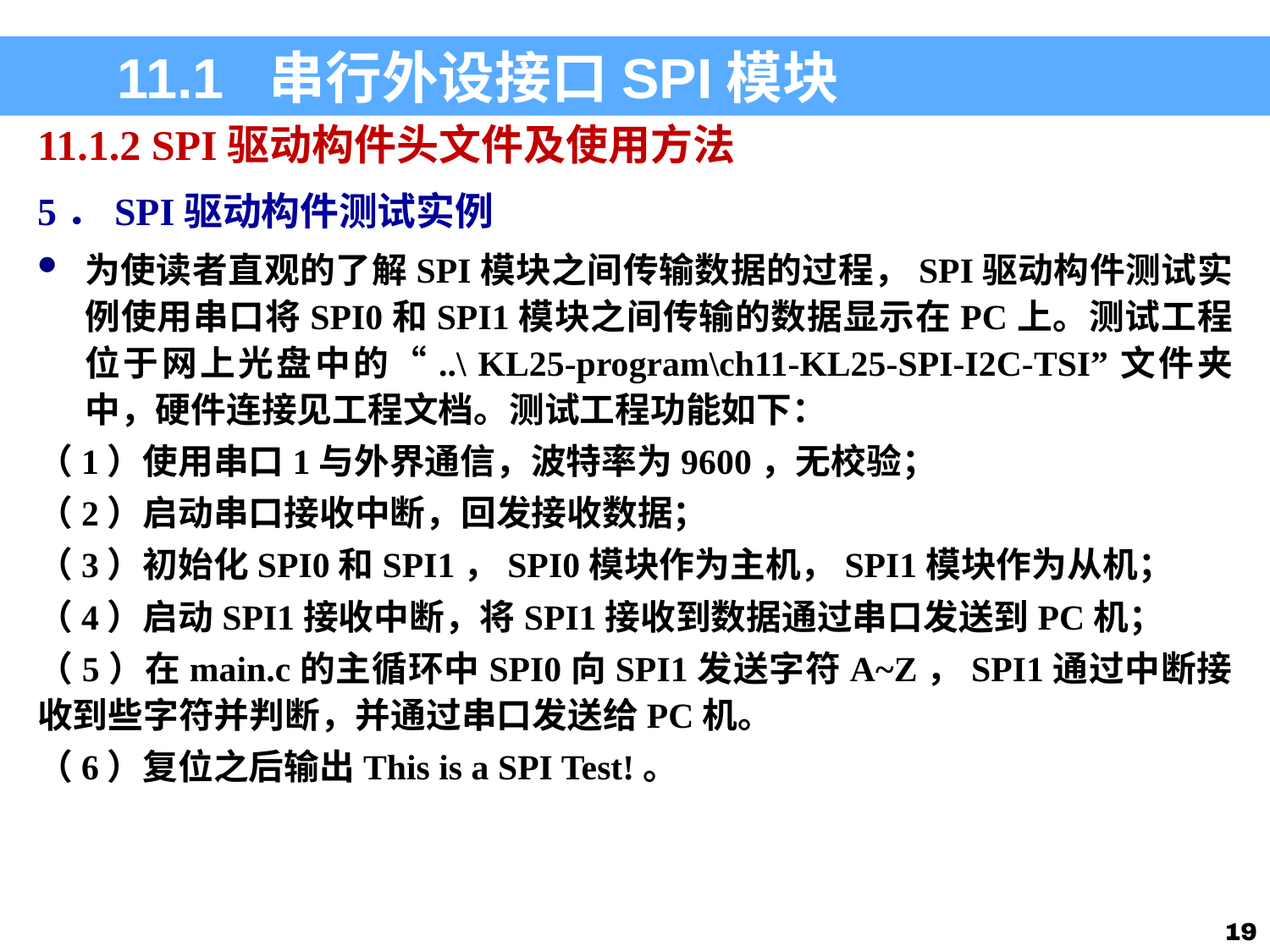

11.1  串行外设接口SPI模块
11.1.2 SPI驱动构件头文件及使用方法
5．SPI驱动构件测试实例
为使读者直观的了解SPI模块之间传输数据的过程，SPI驱动构件测试实例使用串口将SPI0和SPI1模块之间传输的数据显示在PC上。测试工程位于网上光盘中的“..\ KL25-program\ch11-KL25-SPI-I2C-TSI”文件夹中，硬件连接见工程文档。测试工程功能如下：
（1）使用串口1与外界通信，波特率为9600，无校验；
（2）启动串口接收中断，回发接收数据；
（3）初始化SPI0和SPI1，SPI0模块作为主机，SPI1模块作为从机；
（4）启动SPI1接收中断，将SPI1接收到数据通过串口发送到PC机；
（5）在main.c的主循环中SPI0向SPI1发送字符A~Z，SPI1通过中断接收到些字符并判断，并通过串口发送给PC机。
（6）复位之后输出This is a SPI Test!。
19